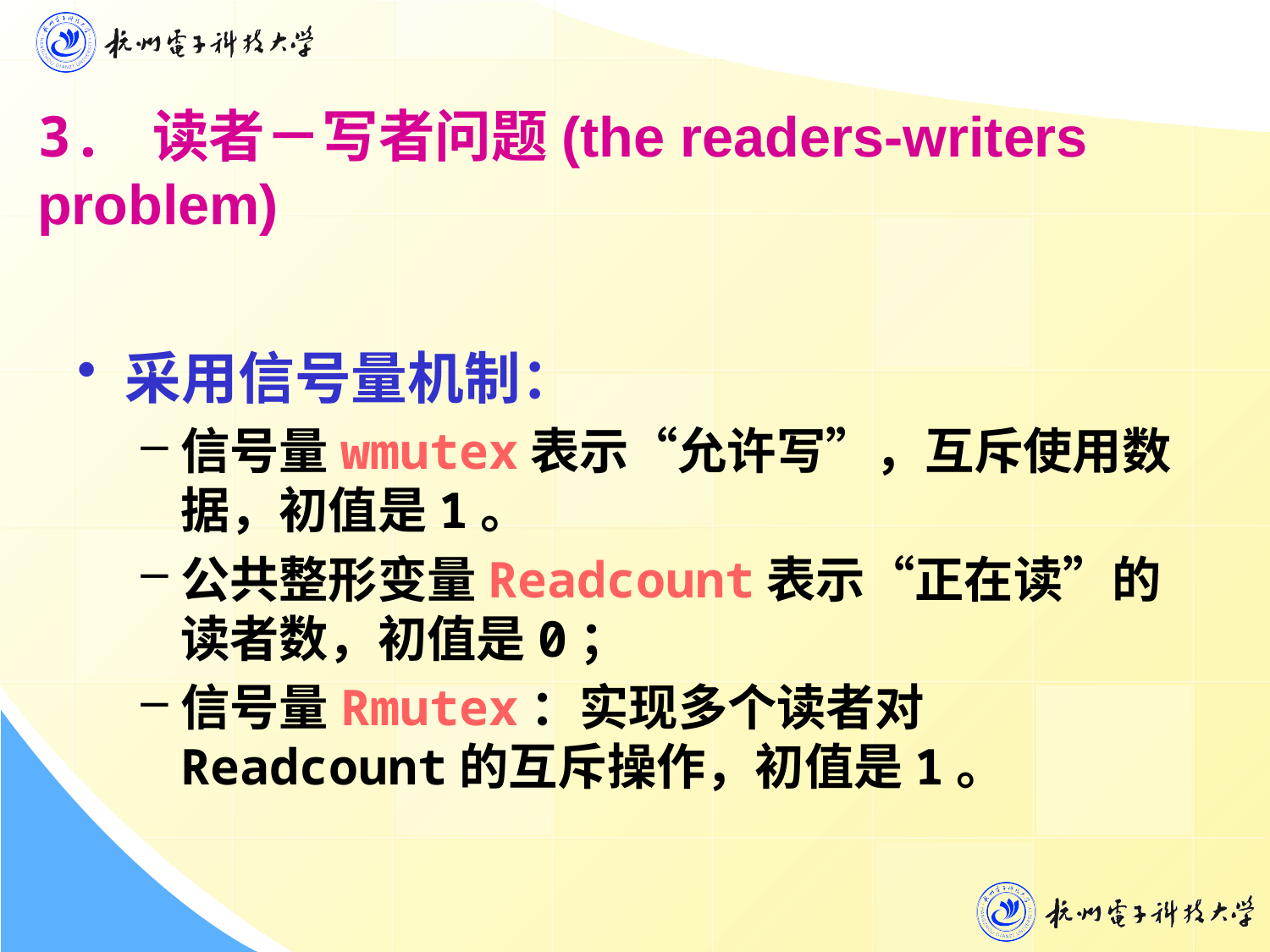

3. 读者－写者问题(the readers-writers problem)

采用信号量机制：
信号量wmutex表示“允许写”，互斥使用数据，初值是1。
公共整形变量Readcount表示“正在读”的读者数，初值是0；
信号量Rmutex：实现多个读者对Readcount的互斥操作，初值是1。